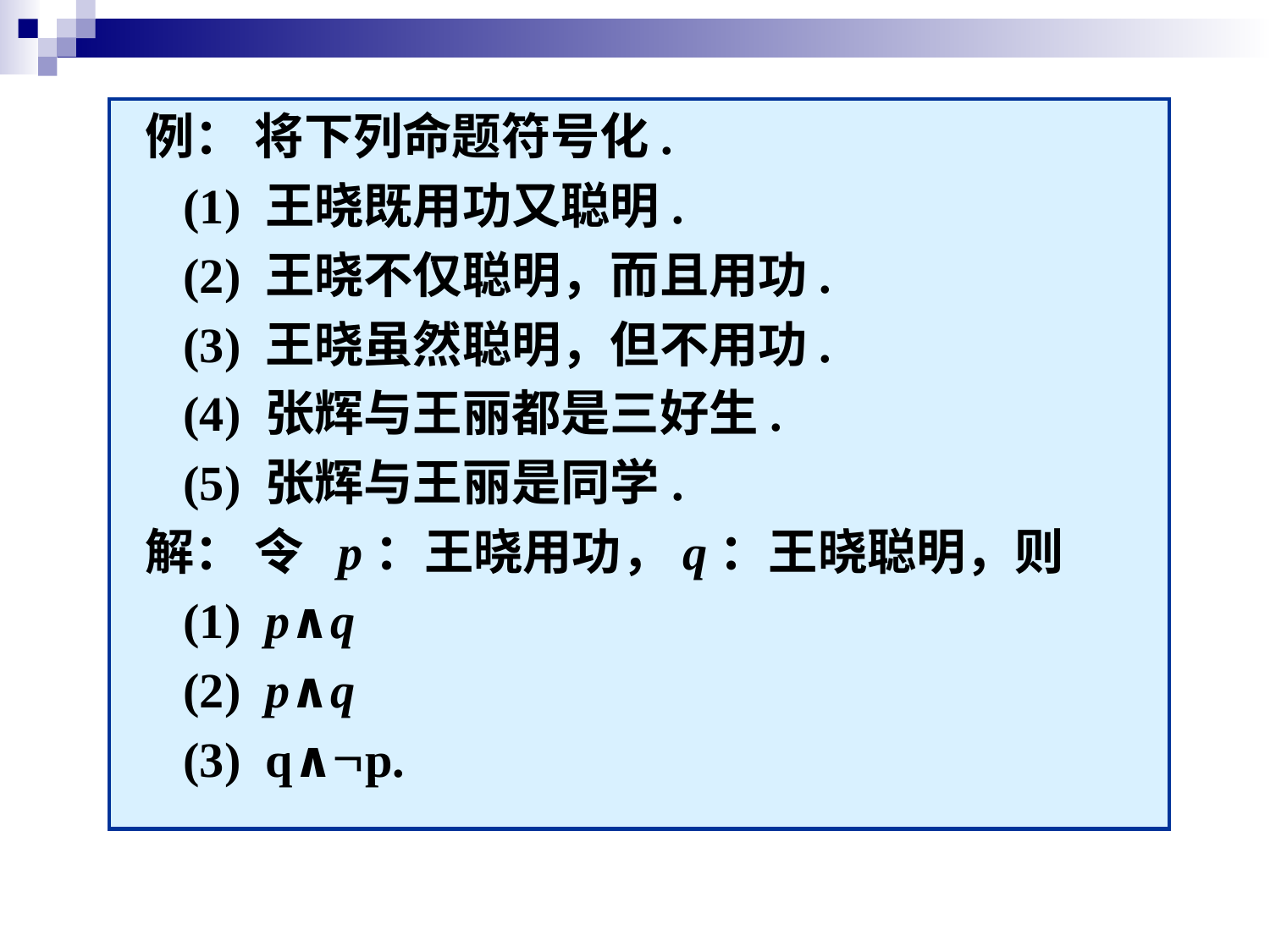

例： 将下列命题符号化.
     (1) 王晓既用功又聪明.
     (2) 王晓不仅聪明，而且用功.
     (3) 王晓虽然聪明，但不用功.
     (4) 张辉与王丽都是三好生.
     (5) 张辉与王丽是同学.
 解： 令  p：王晓用功，q：王晓聪明，则
     (1)  p∧q
     (2)  p∧q
     (3)  q∧¬p.